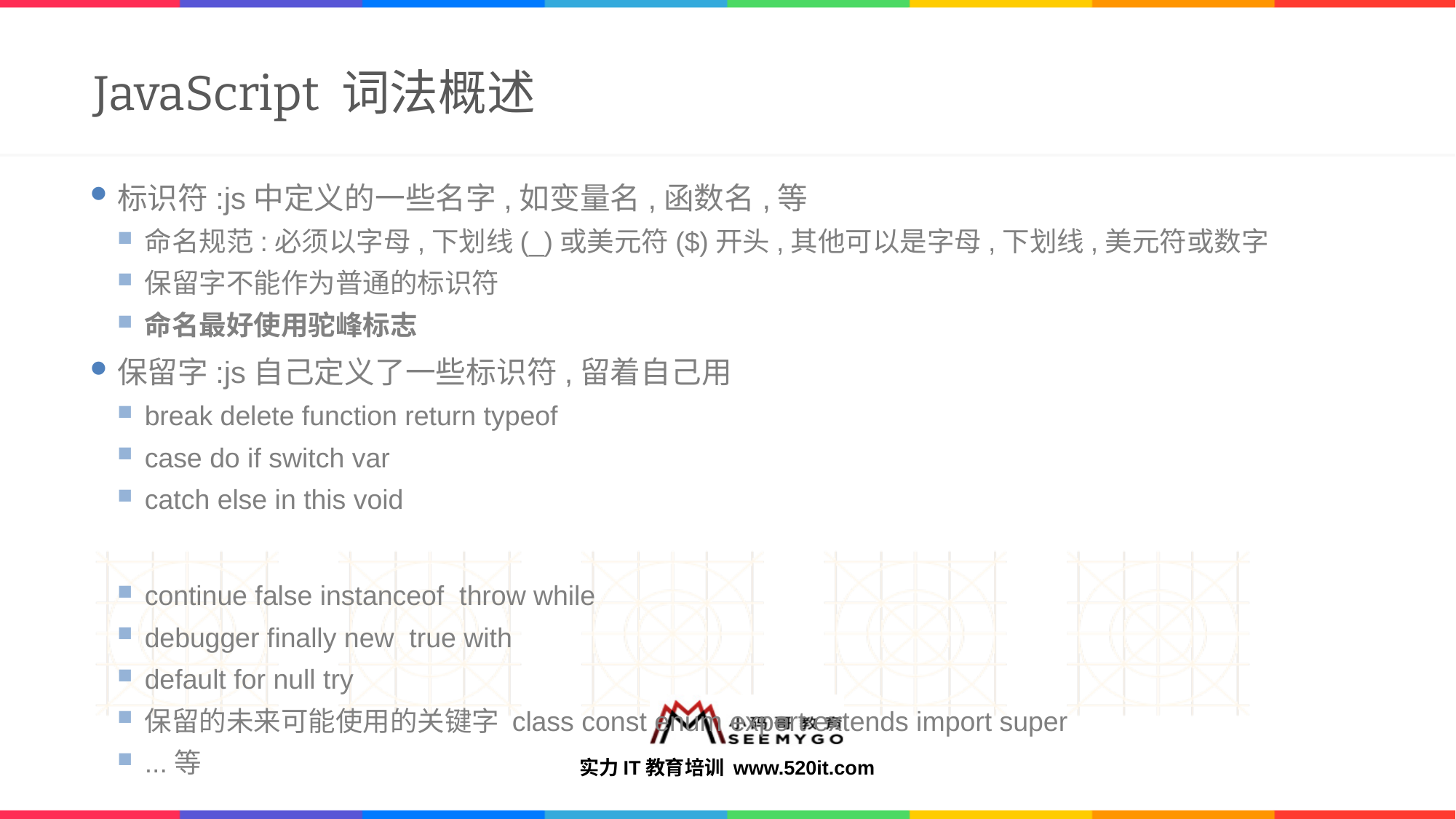

# JavaScript 词法概述
标识符:js中定义的一些名字,如变量名,函数名,等
命名规范:必须以字母,下划线(_)或美元符($)开头,其他可以是字母,下划线,美元符或数字
保留字不能作为普通的标识符
命名最好使用驼峰标志
保留字:js自己定义了一些标识符,留着自己用
break delete function return typeof
case do if switch var
catch else in this void

continue false instanceof  throw while
debugger finally new  true with
default for null try
保留的未来可能使用的关键字 class const enum export extends import super
...等